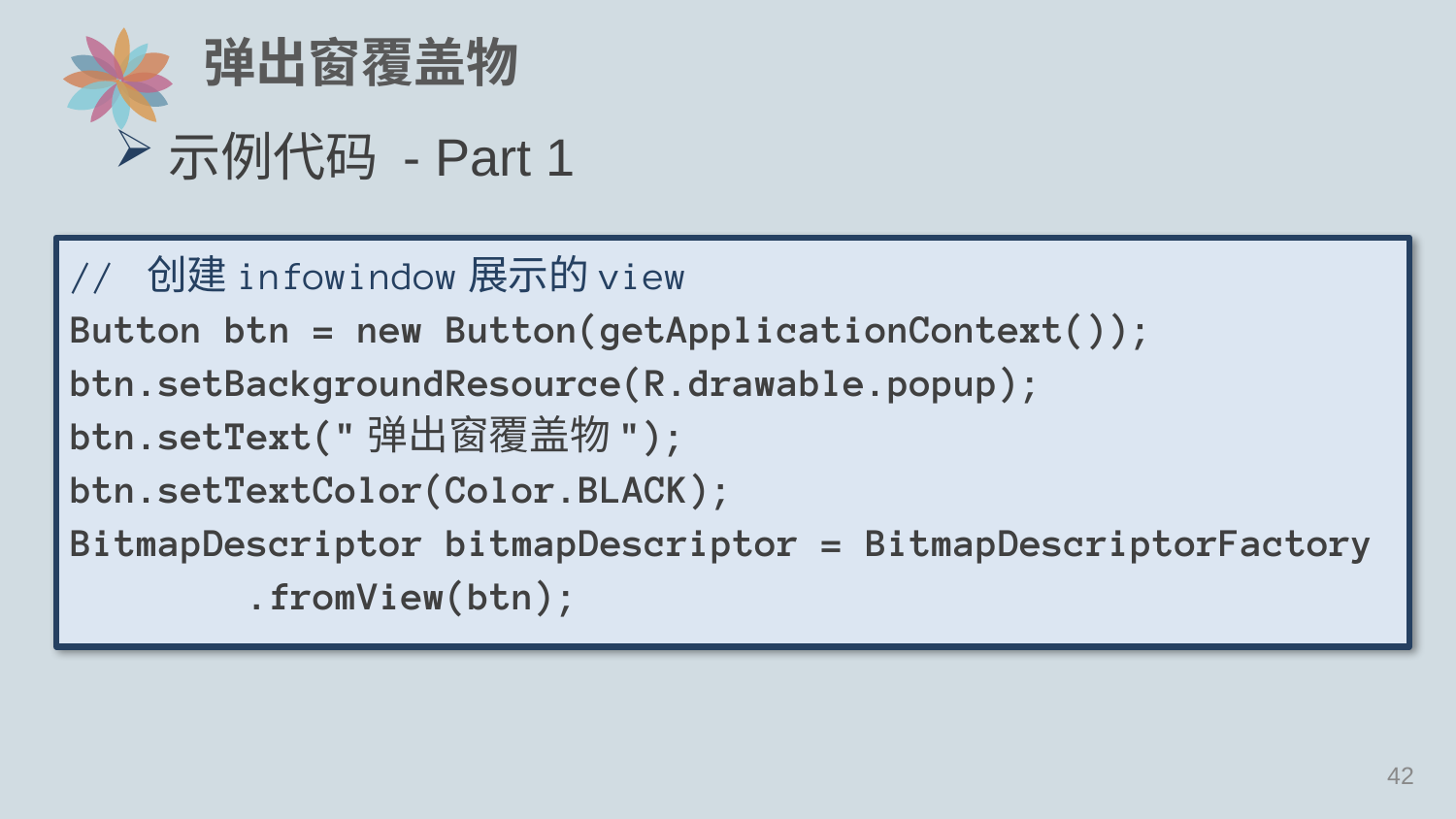

# 弹出窗覆盖物
示例代码 - Part 1
// 创建infowindow展示的view
Button btn = new Button(getApplicationContext());
btn.setBackgroundResource(R.drawable.popup);
btn.setText("弹出窗覆盖物");
btn.setTextColor(Color.BLACK);
BitmapDescriptor bitmapDescriptor = BitmapDescriptorFactory
        .fromView(btn);
42